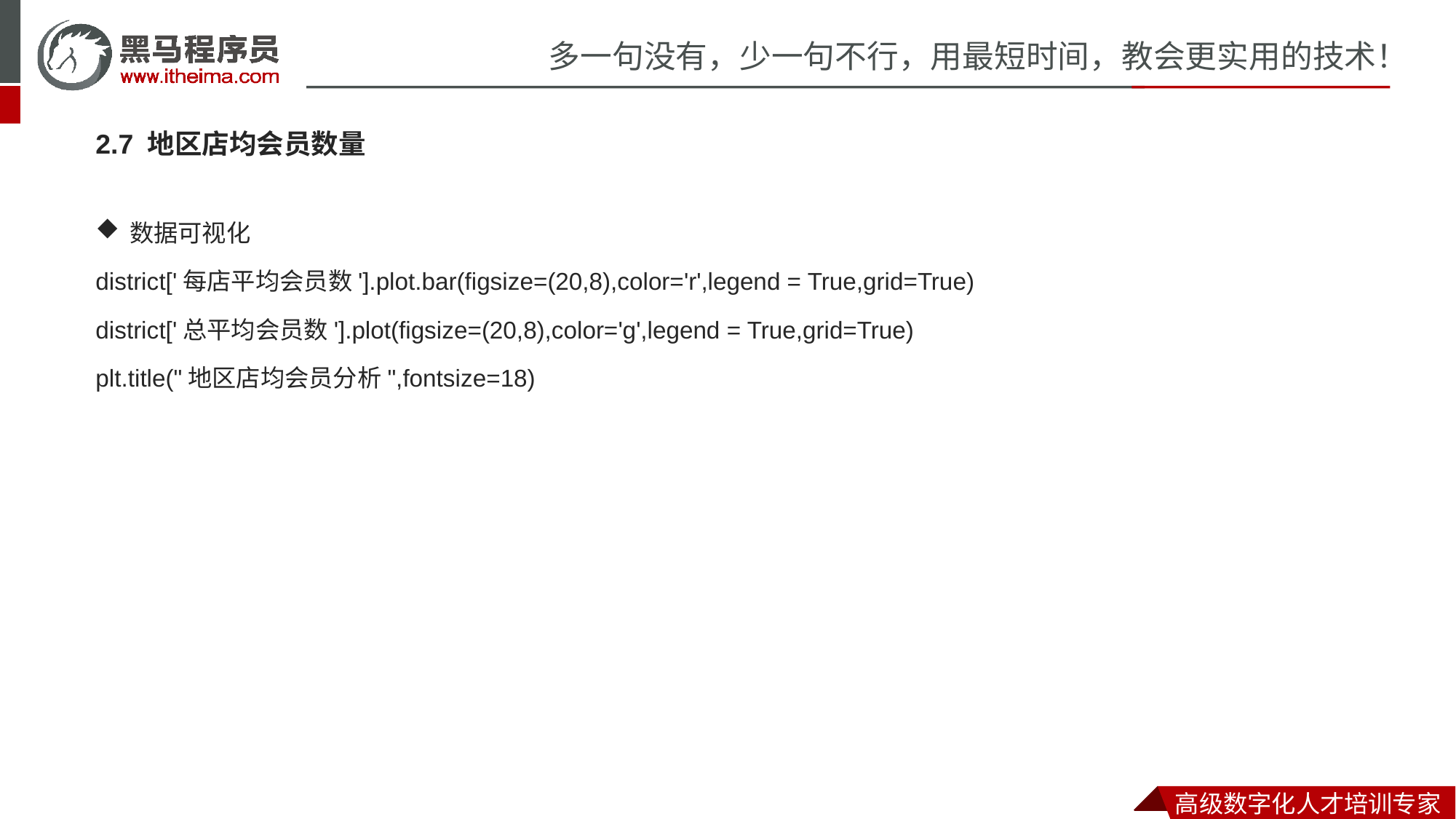

2.7 地区店均会员数量
数据可视化
district['每店平均会员数'].plot.bar(figsize=(20,8),color='r',legend = True,grid=True)
district['总平均会员数'].plot(figsize=(20,8),color='g',legend = True,grid=True)
plt.title("地区店均会员分析",fontsize=18)